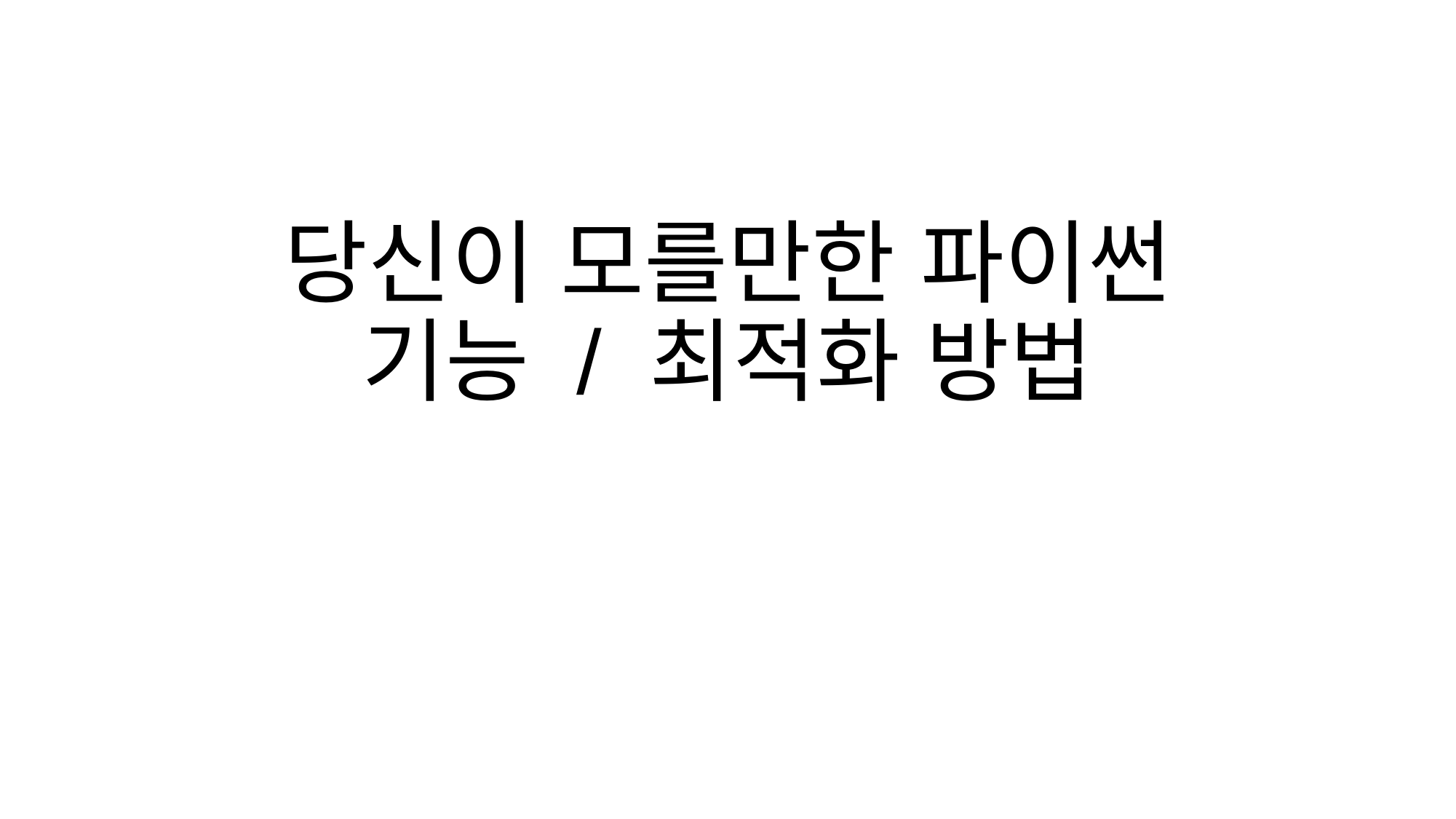

# 당신이 모를만한 파이썬 기능 / 최적화 방법